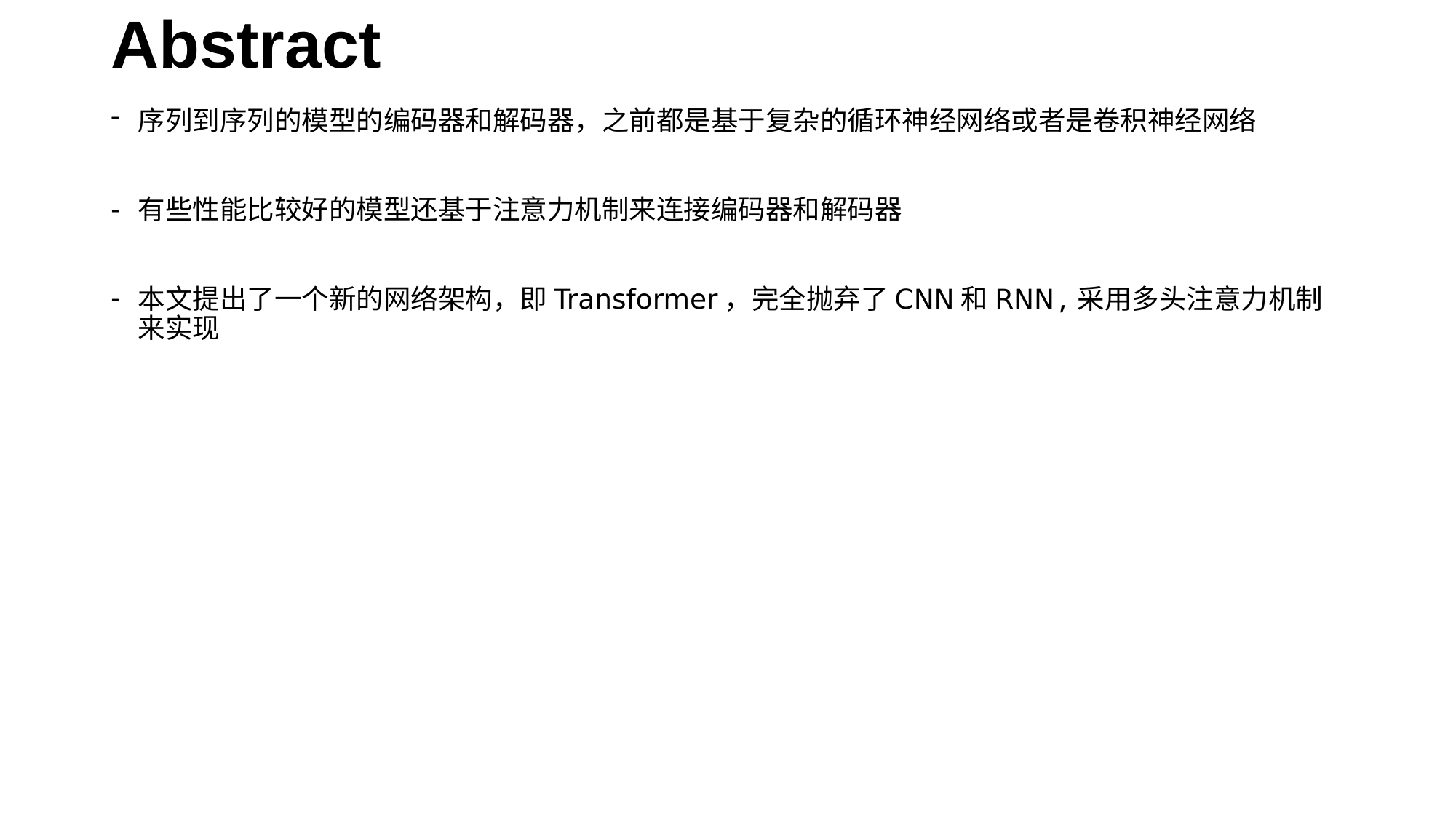

# Abstract
序列到序列的模型的编码器和解码器，之前都是基于复杂的循环神经网络或者是卷积神经网络

有些性能比较好的模型还基于注意力机制来连接编码器和解码器

本文提出了一个新的网络架构，即Transformer，完全抛弃了CNN和RNN,采用多头注意力机制来实现